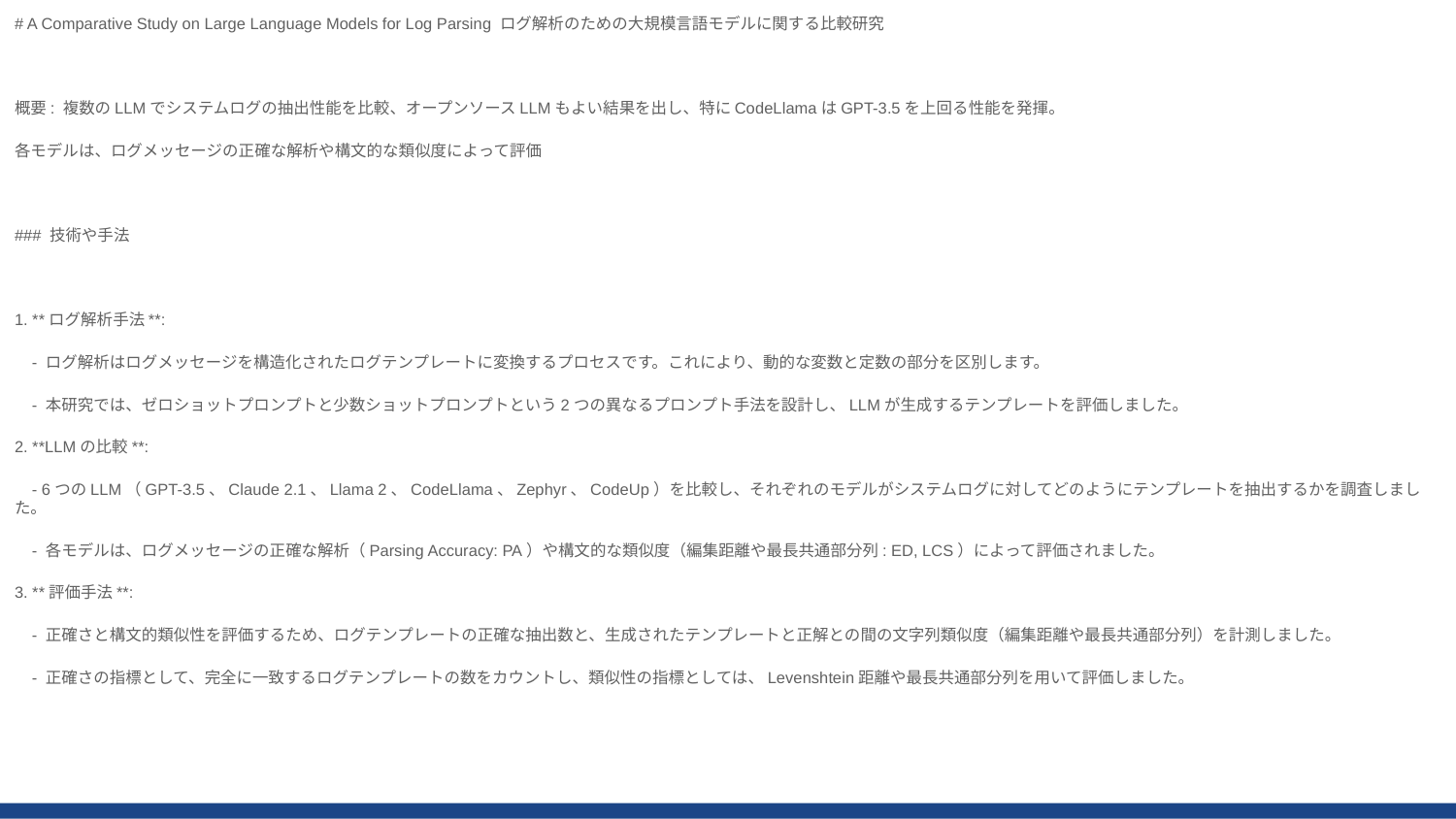

# A Comparative Study on Large Language Models for Log Parsing ログ解析のための大規模言語モデルに関する比較研究

概要: 複数のLLMでシステムログの抽出性能を比較、オープンソースLLMもよい結果を出し、特にCodeLlamaはGPT-3.5を上回る性能を発揮。
各モデルは、ログメッセージの正確な解析や構文的な類似度によって評価

### 技術や手法

1. **ログ解析手法**:
    - ログ解析はログメッセージを構造化されたログテンプレートに変換するプロセスです。これにより、動的な変数と定数の部分を区別します。
    - 本研究では、ゼロショットプロンプトと少数ショットプロンプトという2つの異なるプロンプト手法を設計し、LLMが生成するテンプレートを評価しました。
2. **LLMの比較**:
    - 6つのLLM（GPT-3.5、Claude 2.1、Llama 2、CodeLlama、Zephyr、CodeUp）を比較し、それぞれのモデルがシステムログに対してどのようにテンプレートを抽出するかを調査しました。
    - 各モデルは、ログメッセージの正確な解析（Parsing Accuracy: PA）や構文的な類似度（編集距離や最長共通部分列: ED, LCS）によって評価されました。
3. **評価手法**:
    - 正確さと構文的類似性を評価するため、ログテンプレートの正確な抽出数と、生成されたテンプレートと正解との間の文字列類似度（編集距離や最長共通部分列）を計測しました。
    - 正確さの指標として、完全に一致するログテンプレートの数をカウントし、類似性の指標としては、Levenshtein距離や最長共通部分列を用いて評価しました。